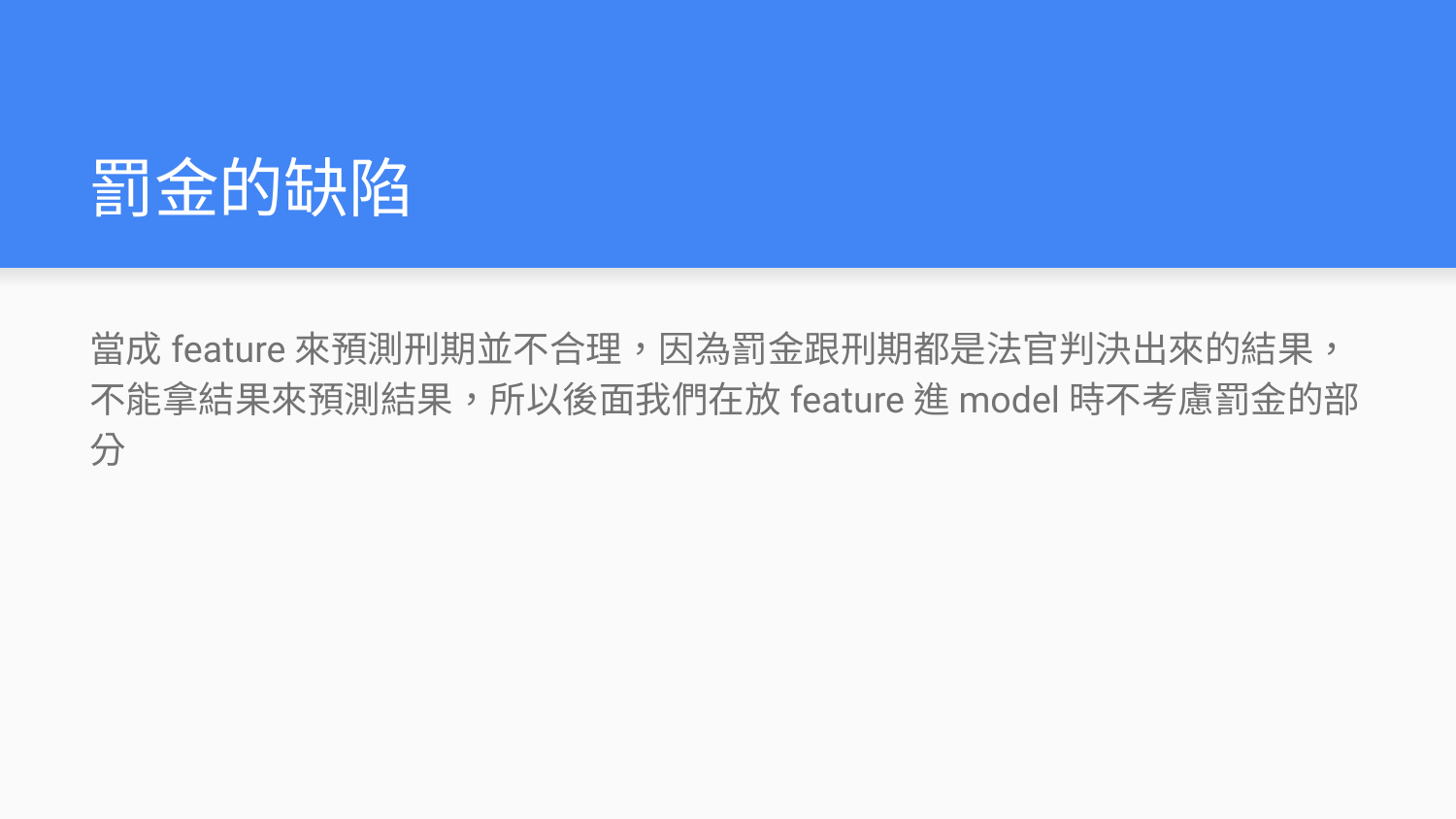

# 罰金的缺陷
當成feature來預測刑期並不合理，因為罰金跟刑期都是法官判決出來的結果，不能拿結果來預測結果，所以後面我們在放feature進model時不考慮罰金的部分